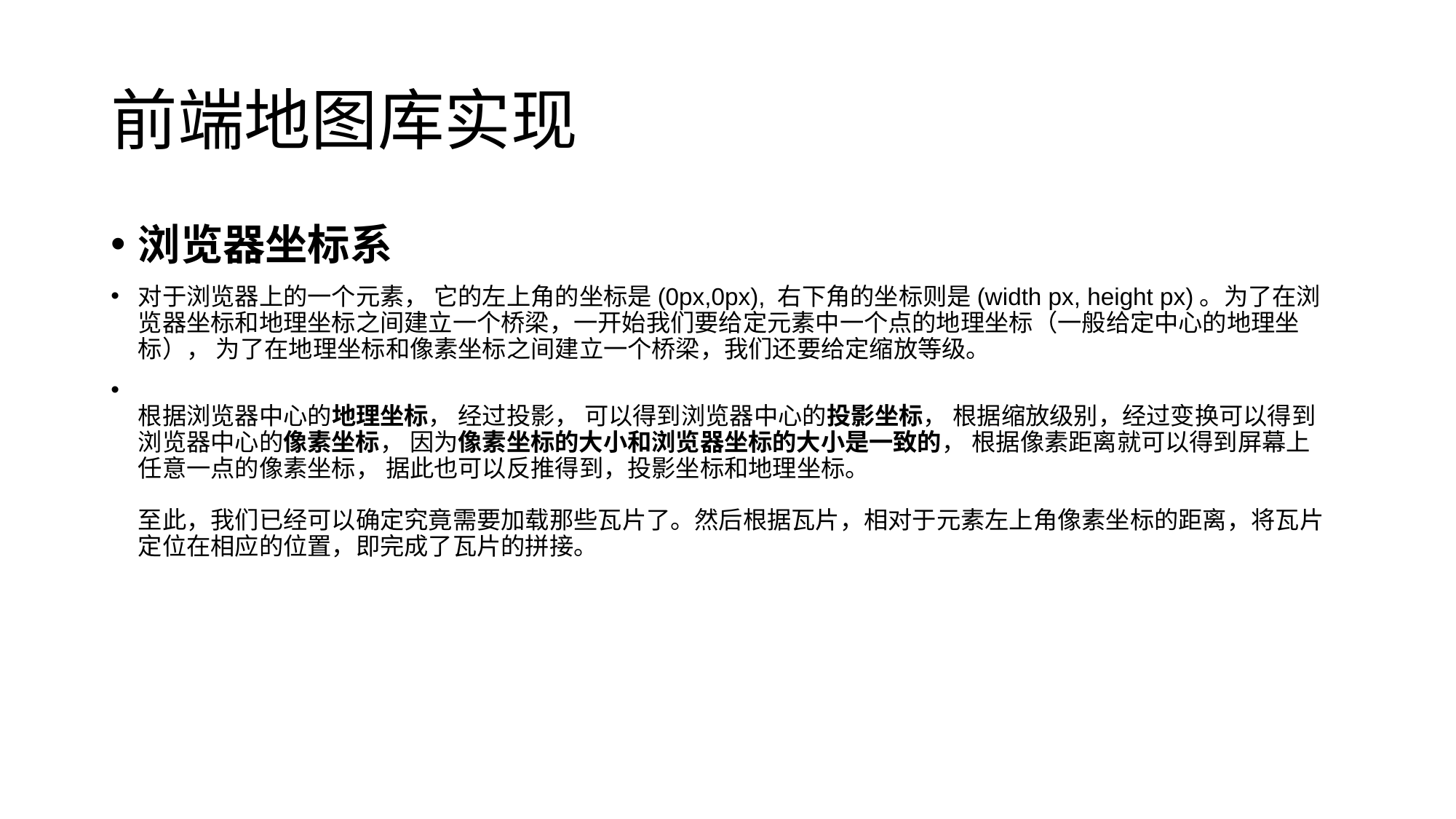

# 前端地图库实现
浏览器坐标系
对于浏览器上的一个元素， 它的左上角的坐标是(0px,0px), 右下角的坐标则是(width px, height px)。为了在浏览器坐标和地理坐标之间建立一个桥梁，一开始我们要给定元素中一个点的地理坐标（一般给定中心的地理坐标）， 为了在地理坐标和像素坐标之间建立一个桥梁，我们还要给定缩放等级。
根据浏览器中心的地理坐标， 经过投影， 可以得到浏览器中心的投影坐标， 根据缩放级别，经过变换可以得到浏览器中心的像素坐标， 因为像素坐标的大小和浏览器坐标的大小是一致的， 根据像素距离就可以得到屏幕上任意一点的像素坐标， 据此也可以反推得到，投影坐标和地理坐标。
至此，我们已经可以确定究竟需要加载那些瓦片了。然后根据瓦片，相对于元素左上角像素坐标的距离，将瓦片定位在相应的位置，即完成了瓦片的拼接。